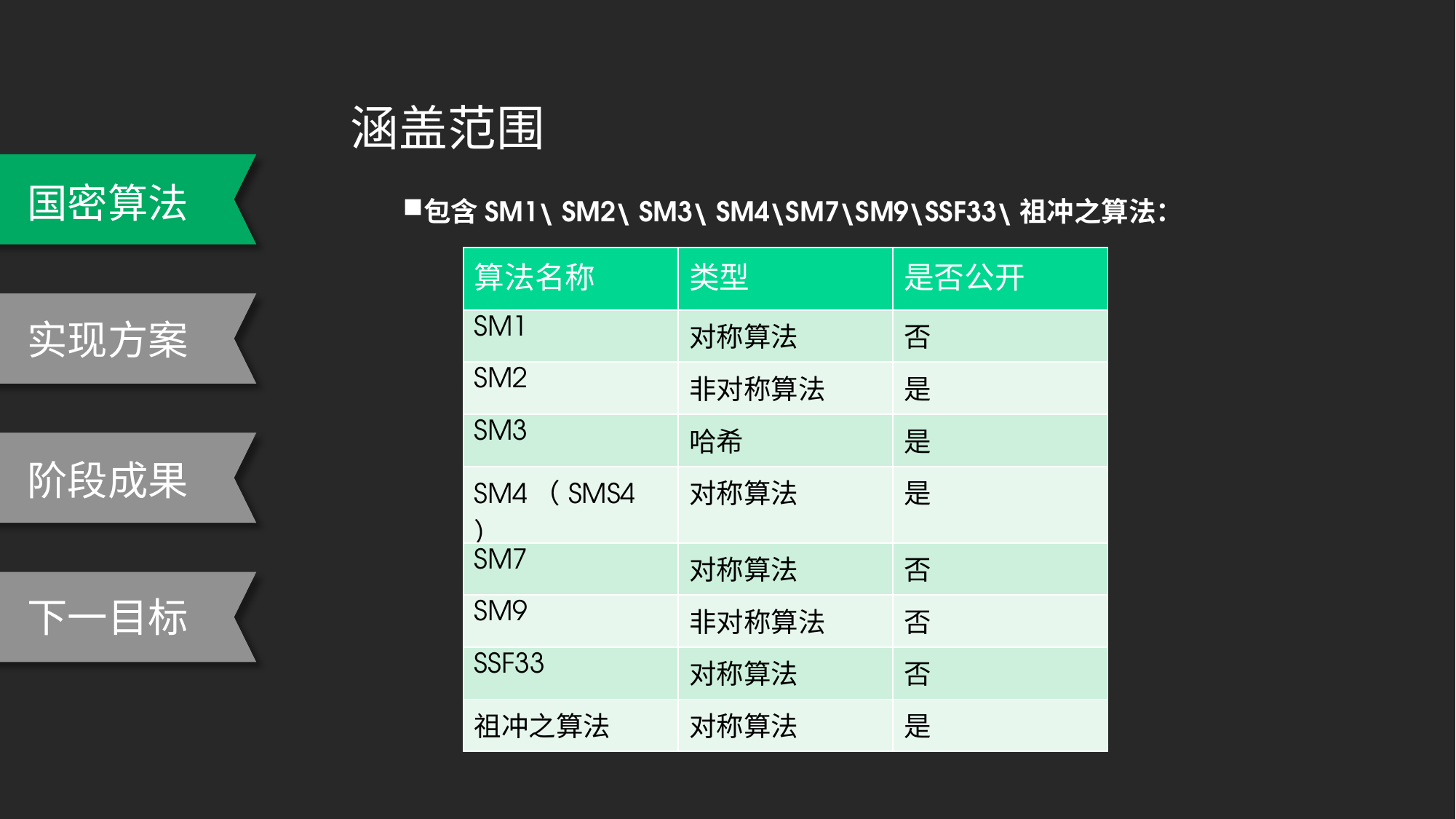

涵盖范围

国密算法
包含SM1\ SM2\ SM3\ SM4\SM7\SM9\SSF33\祖冲之算法：

| 算法名称 | 类型 | 是否公开 |
| --- | --- | --- |
| SM1 | 对称算法 | 否 |
| SM2 | 非对称算法 | 是 |
| SM3 | 哈希 | 是 |
| SM4（SMS4） | 对称算法 | 是 |
| SM7 | 对称算法 | 否 |
| SM9 | 非对称算法 | 否 |
| SSF33 | 对称算法 | 否 |
| 祖冲之算法 | 对称算法 | 是 |

实现方案

阶段成果

下一目标